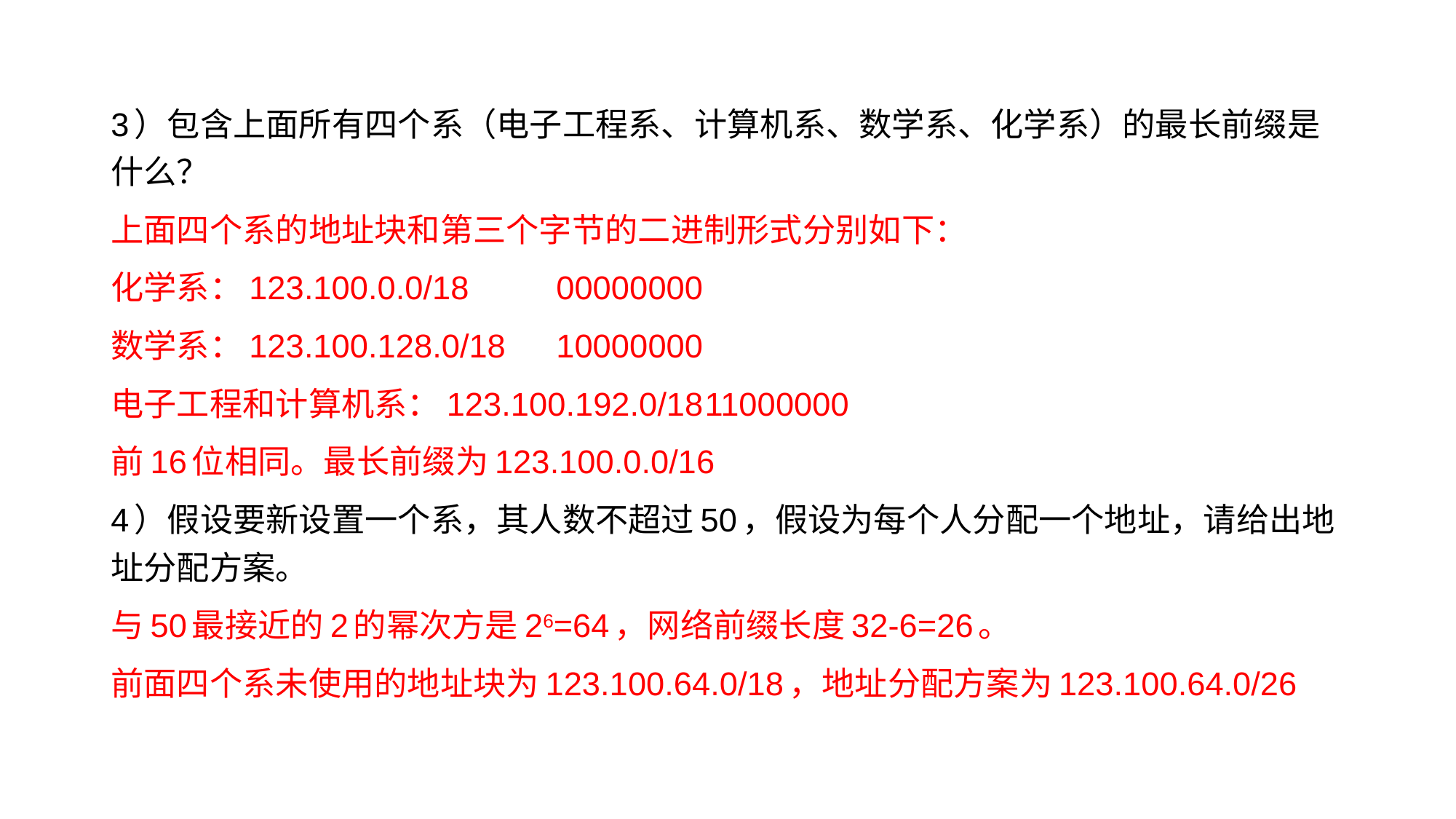

3）包含上面所有四个系（电子工程系、计算机系、数学系、化学系）的最长前缀是什么？
上面四个系的地址块和第三个字节的二进制形式分别如下：
化学系：123.100.0.0/18				00000000
数学系：123.100.128.0/18				10000000
电子工程和计算机系：123.100.192.0/18	11000000
前16位相同。最长前缀为123.100.0.0/16
4）假设要新设置一个系，其人数不超过50，假设为每个人分配一个地址，请给出地址分配方案。
与50最接近的2的幂次方是26=64，网络前缀长度32-6=26。
前面四个系未使用的地址块为123.100.64.0/18，地址分配方案为123.100.64.0/26